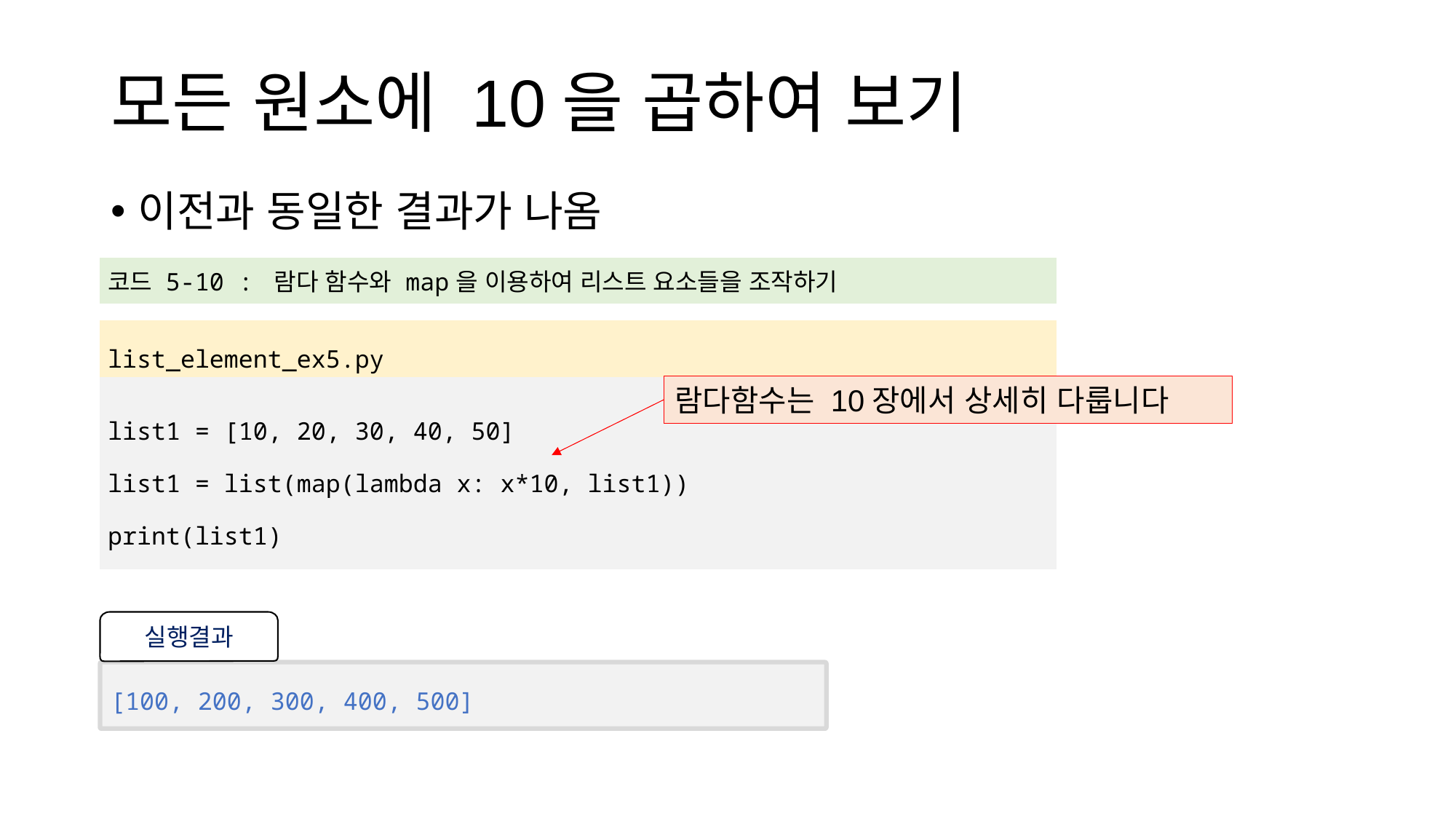

# 모든 원소에 10을 곱하여 보기
이전과 동일한 결과가 나옴
| 코드 5-10 : 람다 함수와 map을 이용하여 리스트 요소들을 조작하기 |
| --- |
|  |
| list\_element\_ex5.py |
| list1 = [10, 20, 30, 40, 50] list1 = list(map(lambda x: x\*10, list1)) print(list1) |
람다함수는 10장에서 상세히 다룹니다
실행결과

[100, 200, 300, 400, 500]